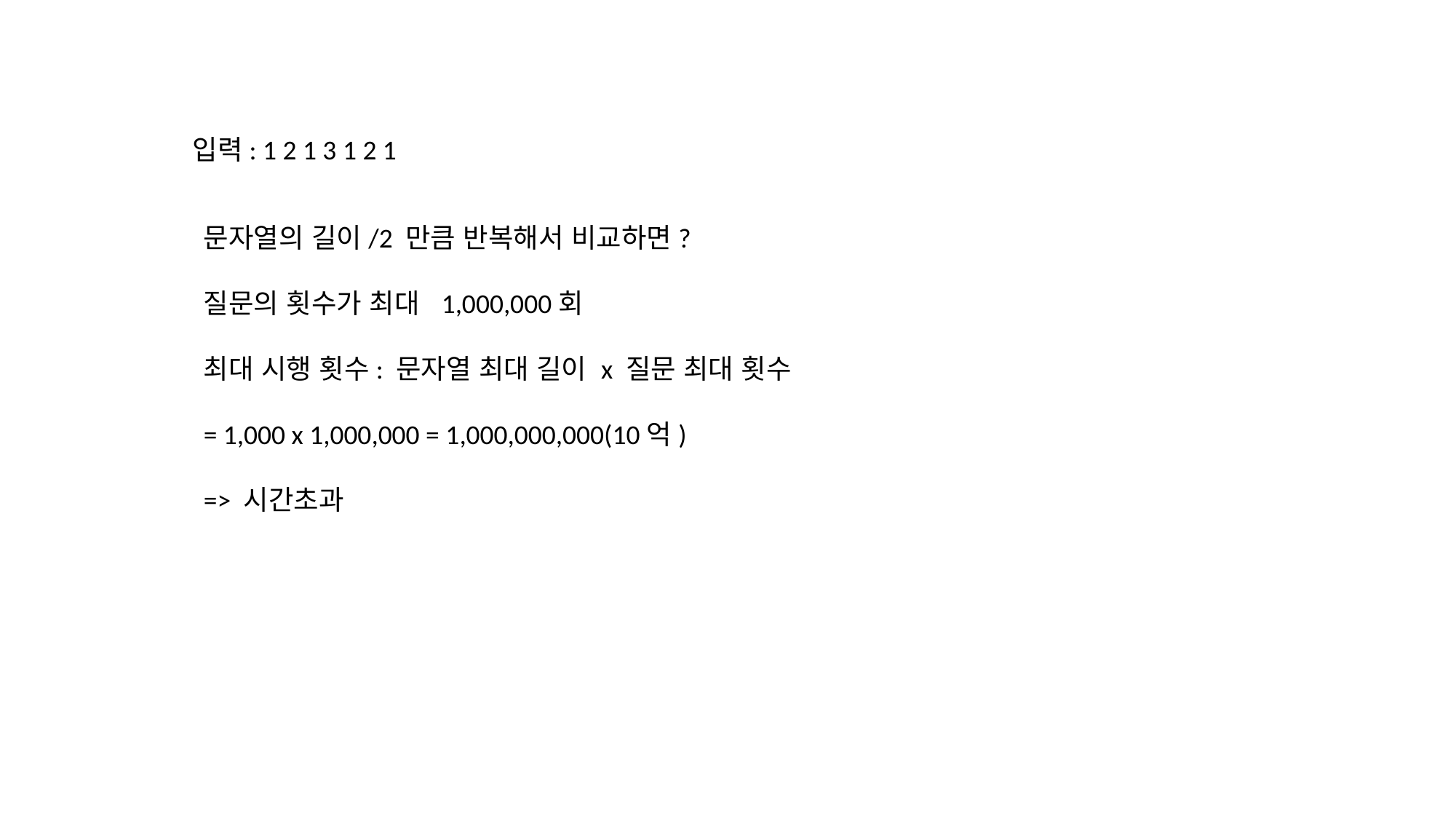

입력: 1 2 1 3 1 2 1
문자열의 길이/2 만큼 반복해서 비교하면?

질문의 횟수가 최대  1,000,000회

최대 시행 횟수: 문자열 최대 길이 x 질문 최대 횟수

= 1,000 x 1,000,000 = 1,000,000,000(10억)

=> 시간초과